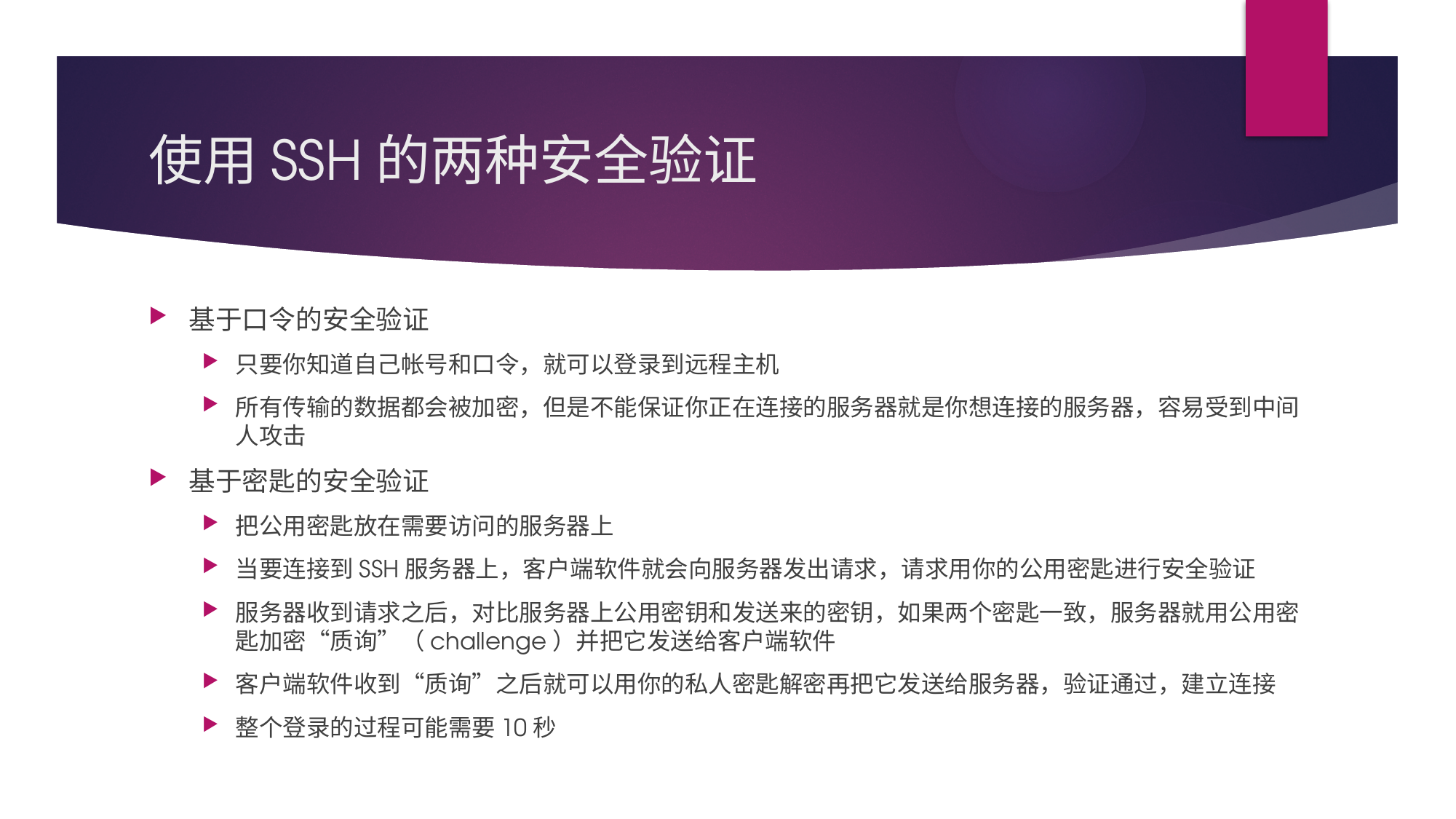

# 使用SSH的两种安全验证
基于口令的安全验证
只要你知道自己帐号和口令，就可以登录到远程主机
所有传输的数据都会被加密，但是不能保证你正在连接的服务器就是你想连接的服务器，容易受到中间人攻击
基于密匙的安全验证
把公用密匙放在需要访问的服务器上
当要连接到SSH服务器上，客户端软件就会向服务器发出请求，请求用你的公用密匙进行安全验证
服务器收到请求之后，对比服务器上公用密钥和发送来的密钥，如果两个密匙一致，服务器就用公用密匙加密“质询”（challenge）并把它发送给客户端软件
客户端软件收到“质询”之后就可以用你的私人密匙解密再把它发送给服务器，验证通过，建立连接
整个登录的过程可能需要10秒